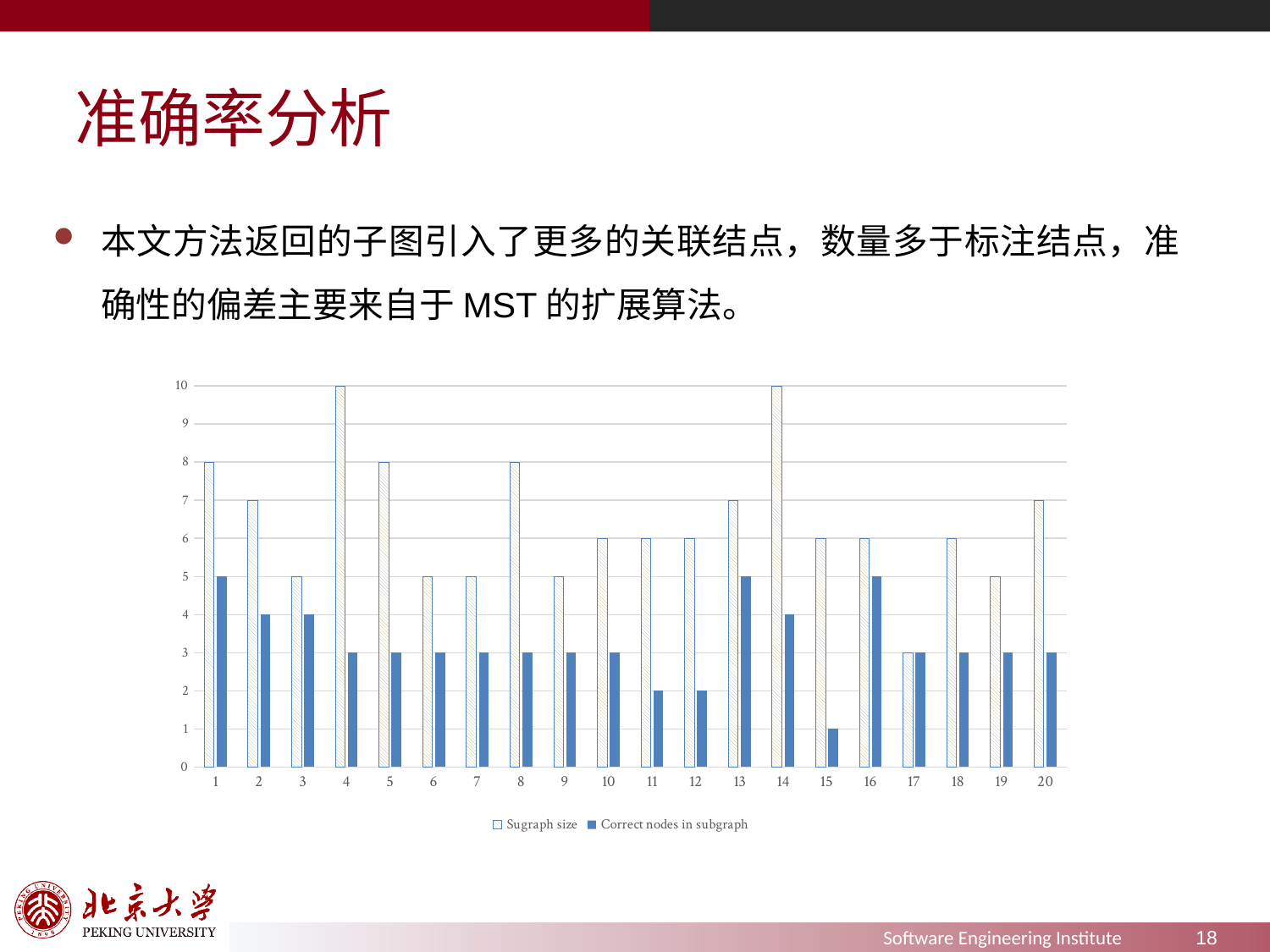

# 准确率分析
本文方法返回的子图引入了更多的关联结点，数量多于标注结点，准确性的偏差主要来自于MST的扩展算法。

### Chart

| Category | Sugraph size | Correct nodes in subgraph |
|---|---|---|
Software Engineering Institute
18